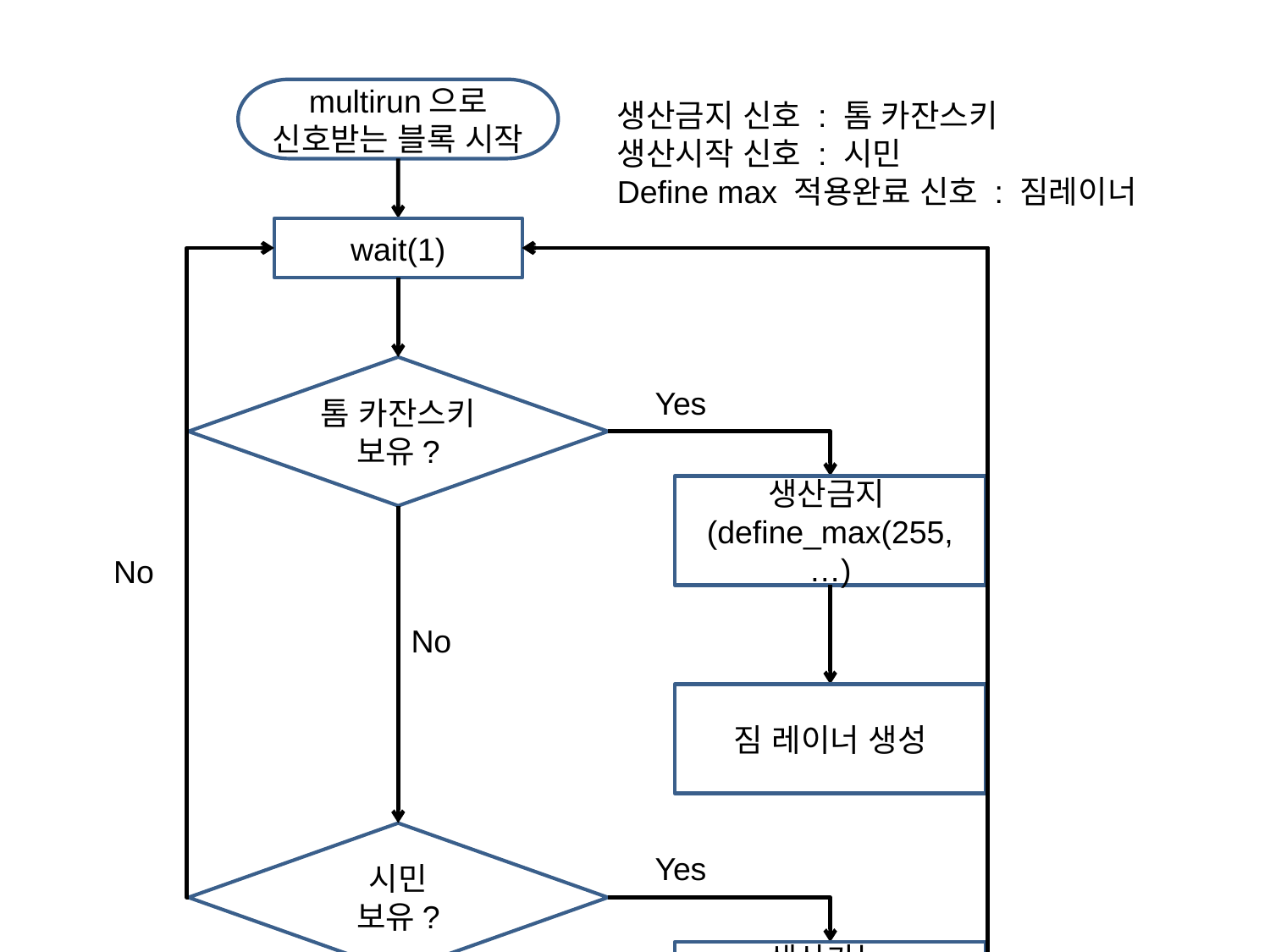

multirun으로 신호받는 블록 시작
생산금지 신호 : 톰 카잔스키
생산시작 신호 : 시민
Define max 적용완료 신호 : 짐레이너
wait(1)
톰 카잔스키 보유?
Yes
생산금지(define_max(255,…)
No
No
짐 레이너 생성
시민
보유?
Yes
생산가능(define_max(100,…)
짐 레이너 생성